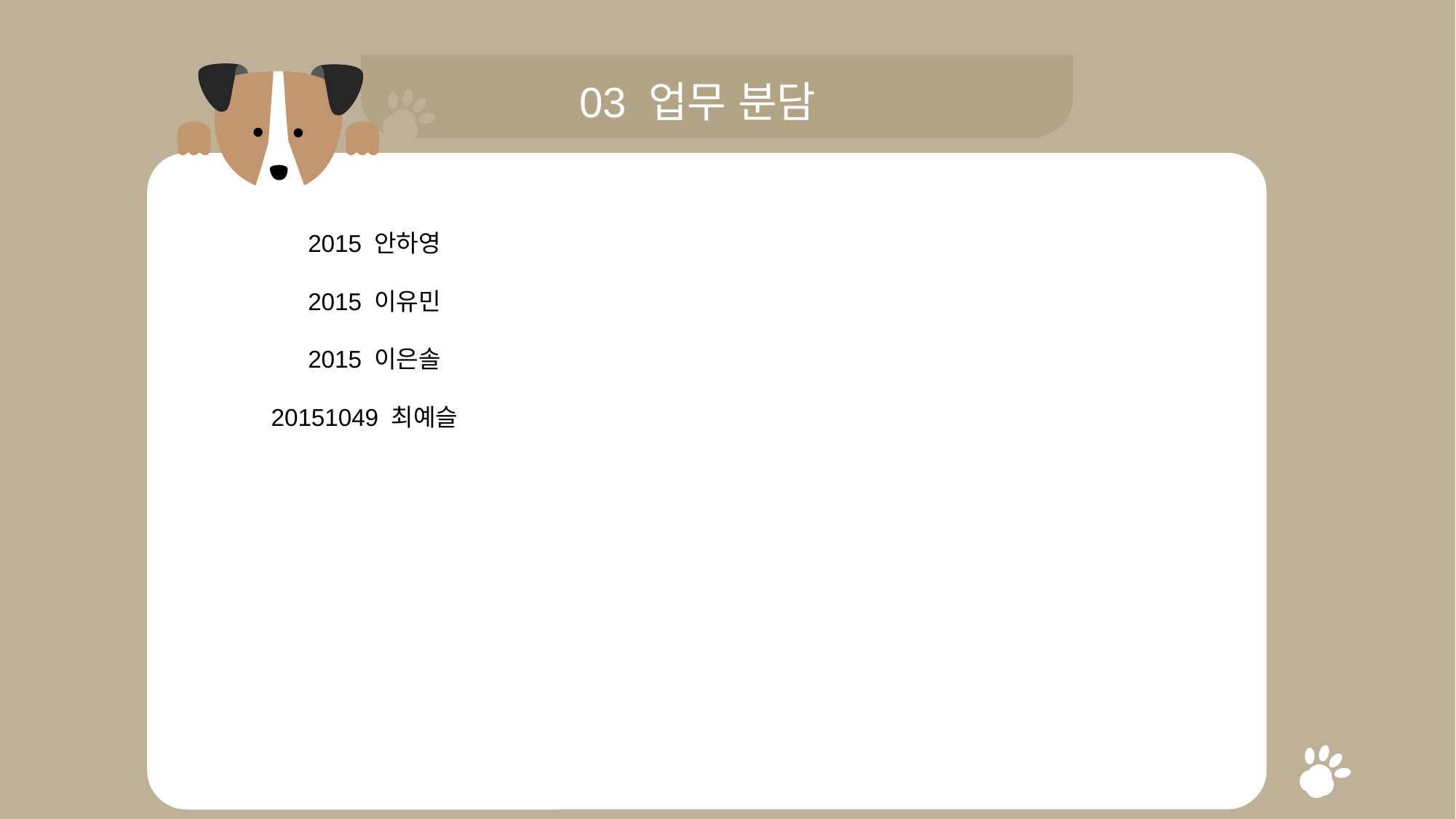

03 업무 분담

2015 안하영

2015 이유민

2015 이은솔

20151049 최예슬

Add Diary

Edit Diary